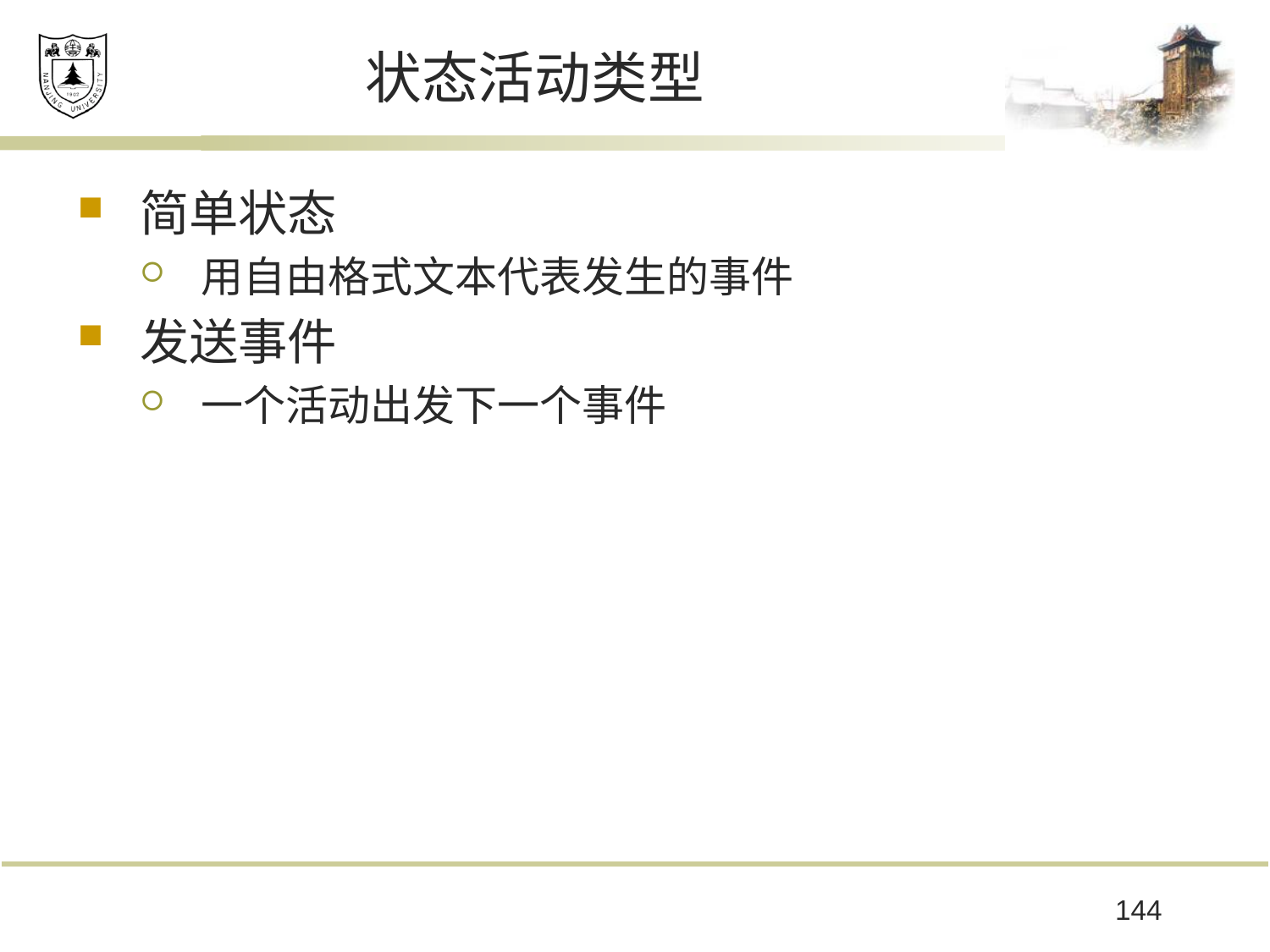

# 状态活动类型
简单状态
用自由格式文本代表发生的事件
发送事件
一个活动出发下一个事件
144